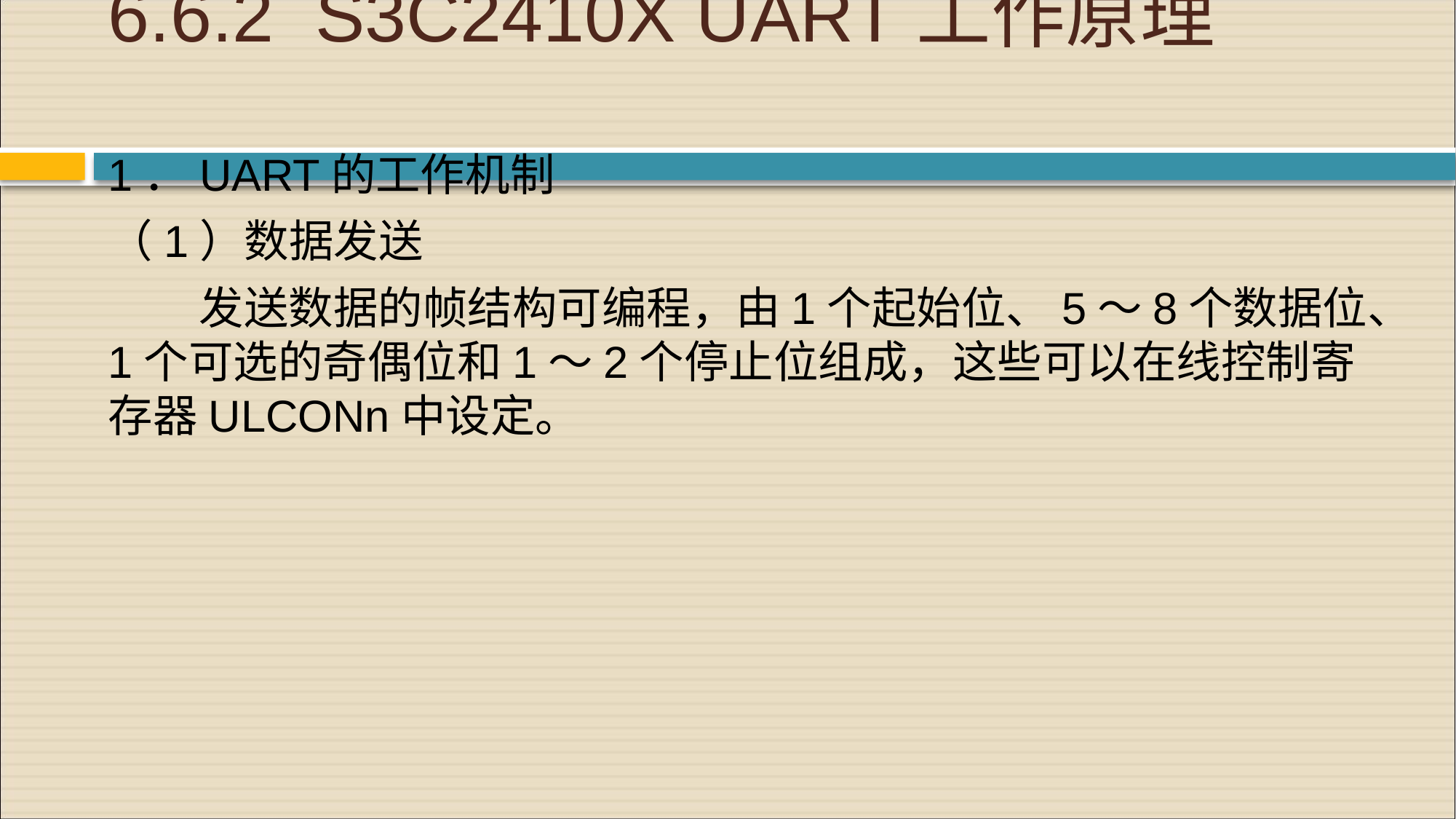

# 6.6.2  S3C2410X UART工作原理
1．UART的工作机制
（1）数据发送
        发送数据的帧结构可编程，由1个起始位、5～8个数据位、1个可选的奇偶位和1～2个停止位组成，这些可以在线控制寄存器ULCONn中设定。